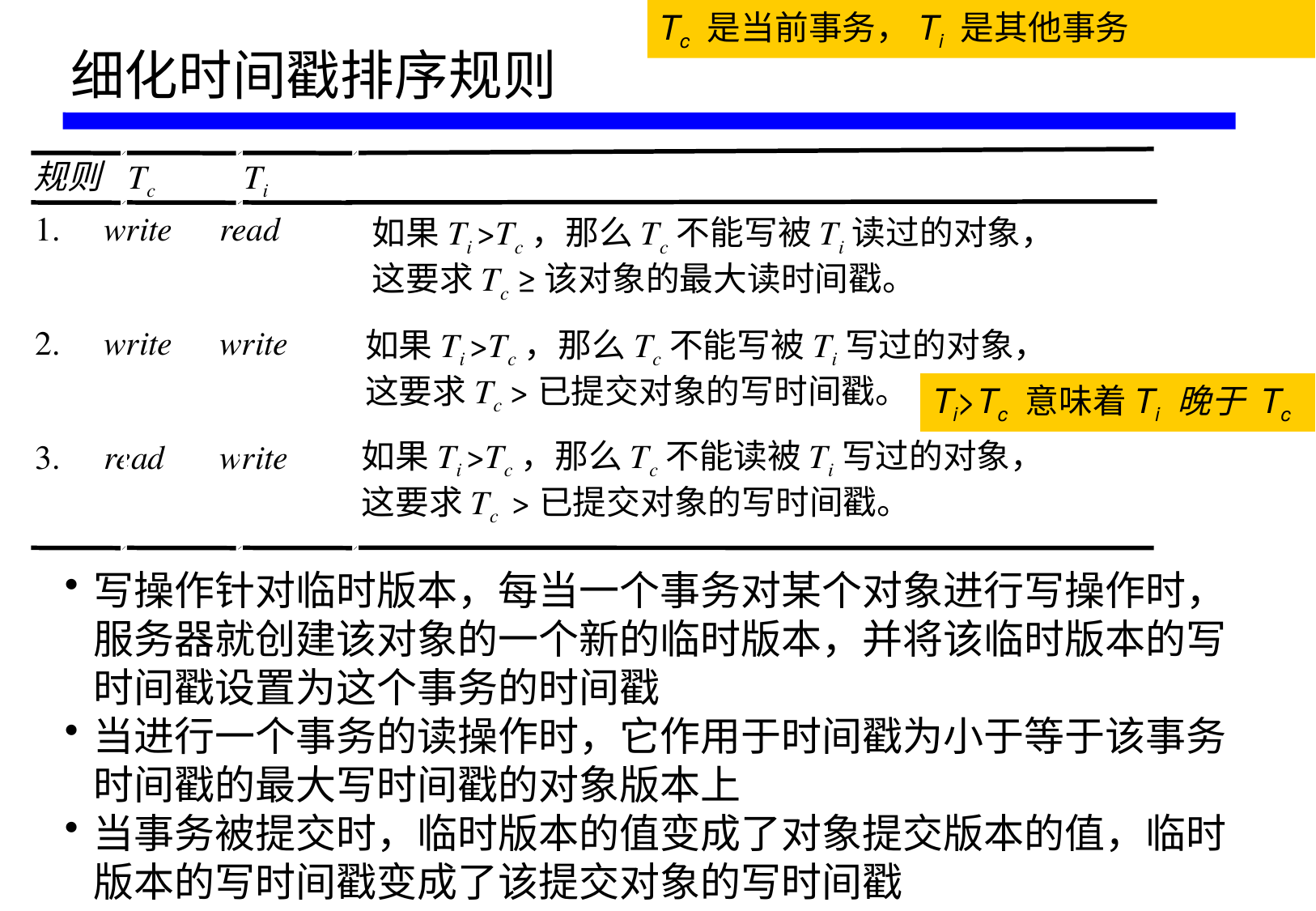

Tc 是当前事务，Ti 是其他事务
# 细化时间戳排序规则

规则
Tc
Ti

1.
write
read

2.
write
write

3.
read
write

如果Ti >Tc，那么Tc不能写被Ti读过的对象，
这要求Tc ≥该对象的最大读时间戳。
如果Ti >Tc，那么Tc不能写被Ti写过的对象，
这要求Tc >已提交对象的写时间戳。
如果Ti >Tc，那么Tc不能读被Ti写过的对象，
这要求Tc  >已提交对象的写时间戳。

Ti>Tc 意味着Ti 晚于 Tc
写操作针对临时版本，每当一个事务对某个对象进行写操作时，服务器就创建该对象的一个新的临时版本，并将该临时版本的写时间戳设置为这个事务的时间戳
当进行一个事务的读操作时，它作用于时间戳为小于等于该事务时间戳的最大写时间戳的对象版本上
当事务被提交时，临时版本的值变成了对象提交版本的值，临时版本的写时间戳变成了该提交对象的写时间戳